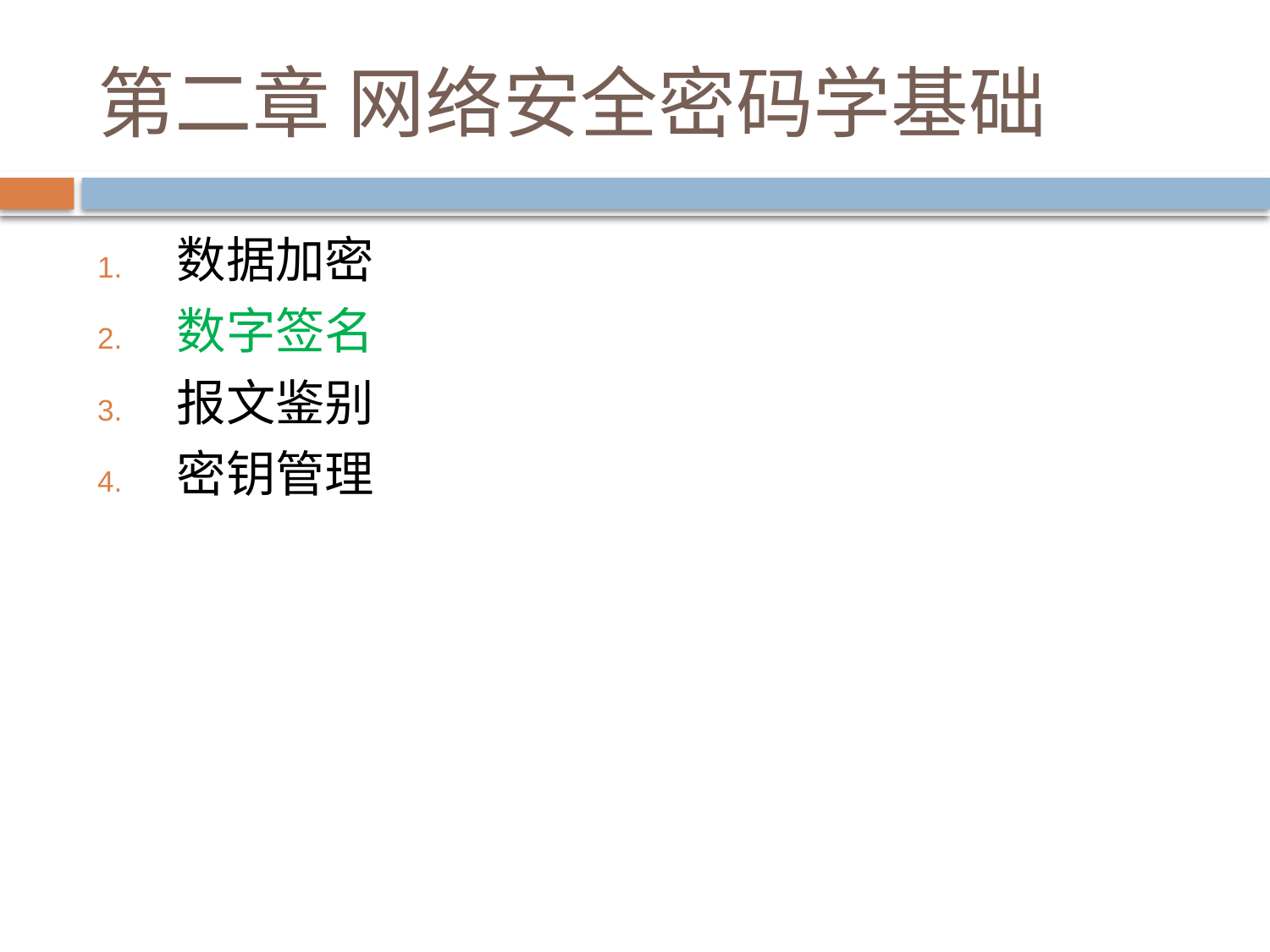

# 第二章 网络安全密码学基础
数据加密
数字签名
报文鉴别
密钥管理